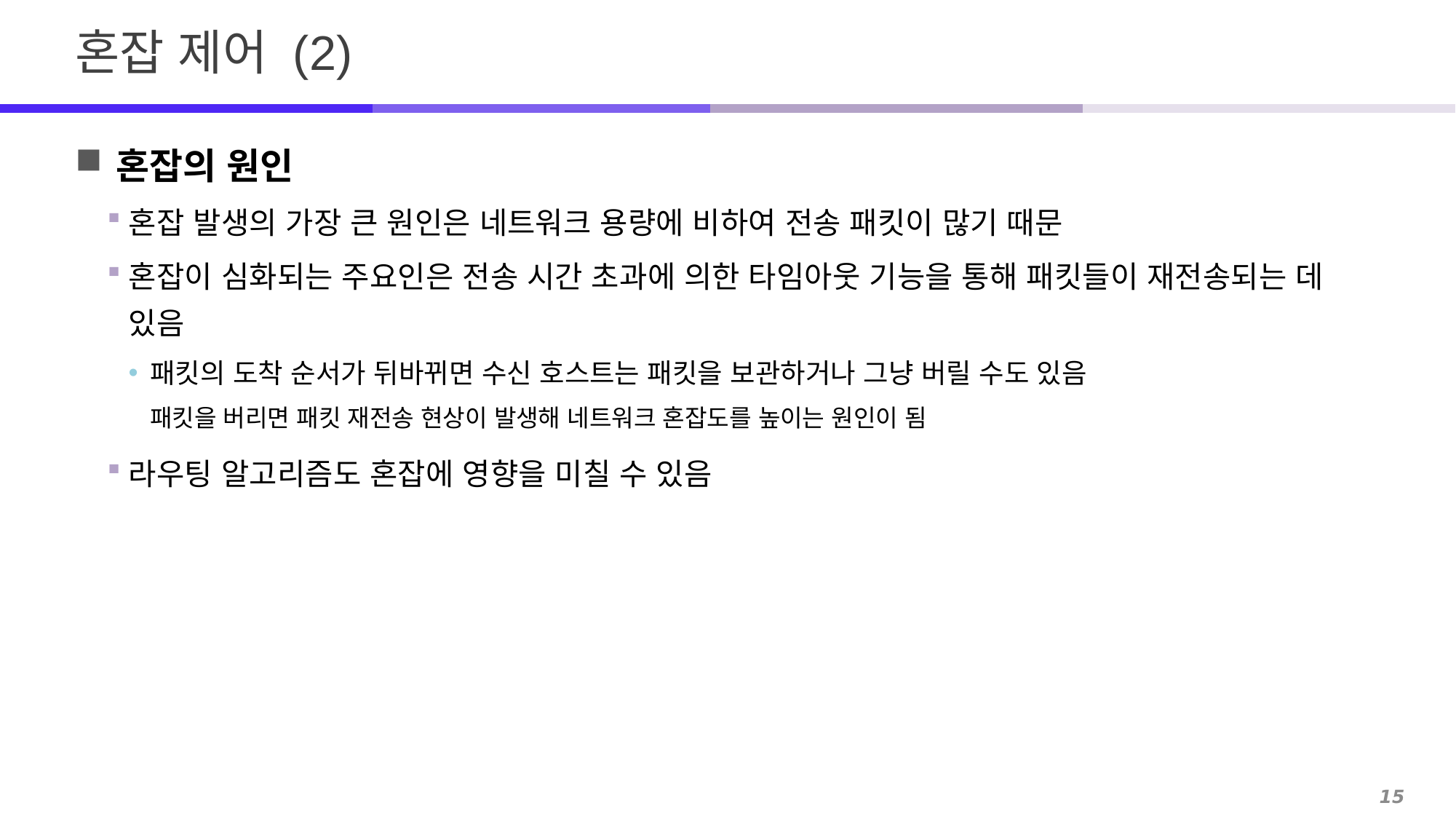

# 혼잡 제어 (2)
혼잡의 원인
혼잡 발생의 가장 큰 원인은 네트워크 용량에 비하여 전송 패킷이 많기 때문
혼잡이 심화되는 주요인은 전송 시간 초과에 의한 타임아웃 기능을 통해 패킷들이 재전송되는 데 있음
패킷의 도착 순서가 뒤바뀌면 수신 호스트는 패킷을 보관하거나 그냥 버릴 수도 있음
패킷을 버리면 패킷 재전송 현상이 발생해 네트워크 혼잡도를 높이는 원인이 됨
라우팅 알고리즘도 혼잡에 영향을 미칠 수 있음